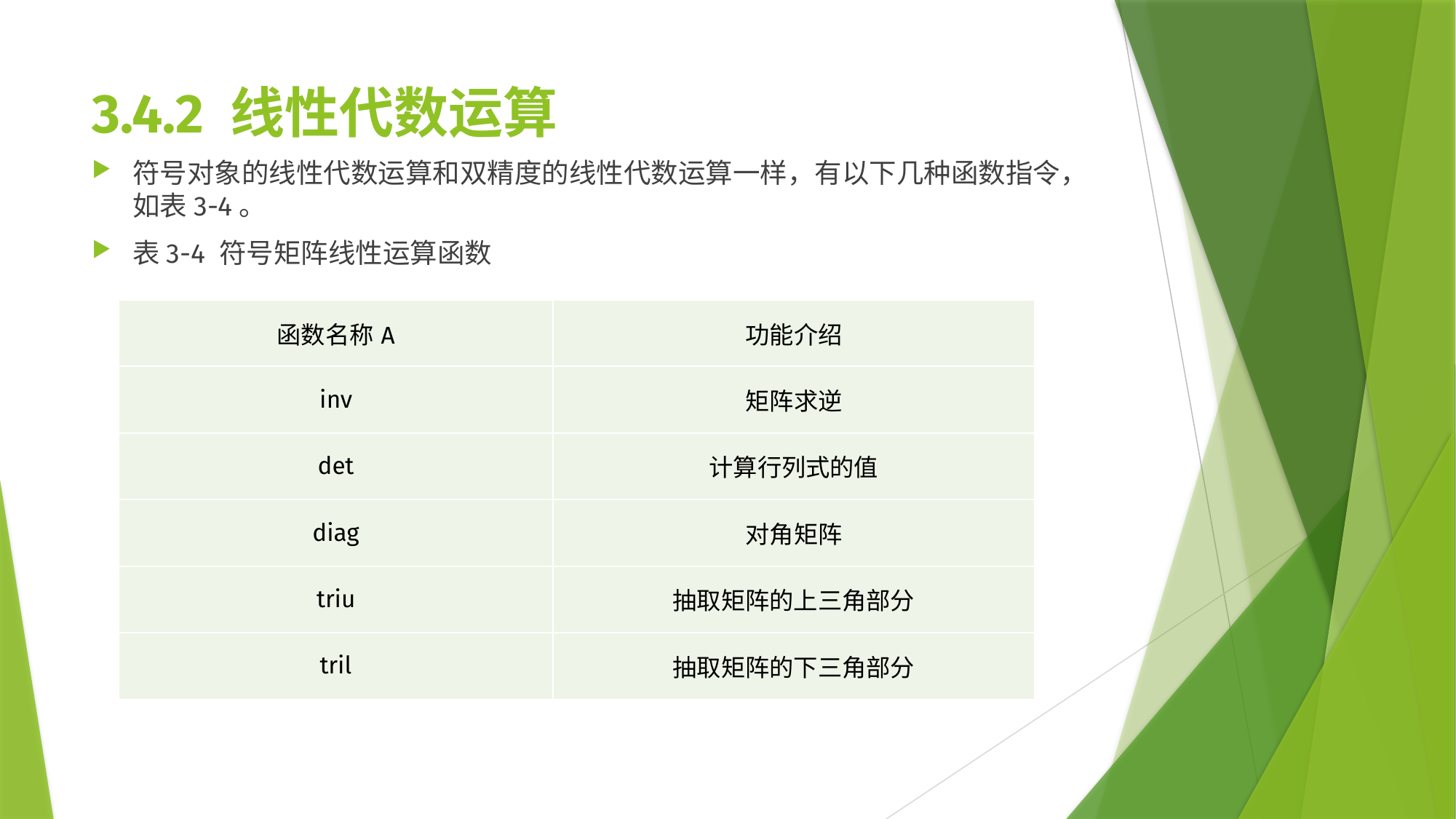

# 3.4.2 线性代数运算
符号对象的线性代数运算和双精度的线性代数运算一样，有以下几种函数指令，如表3-4。
表3-4 符号矩阵线性运算函数

| 函数名称A | 功能介绍 |
| --- | --- |
| inv | 矩阵求逆 |
| det | 计算行列式的值 |
| diag | 对角矩阵 |
| triu | 抽取矩阵的上三角部分 |
| tril | 抽取矩阵的下三角部分 |